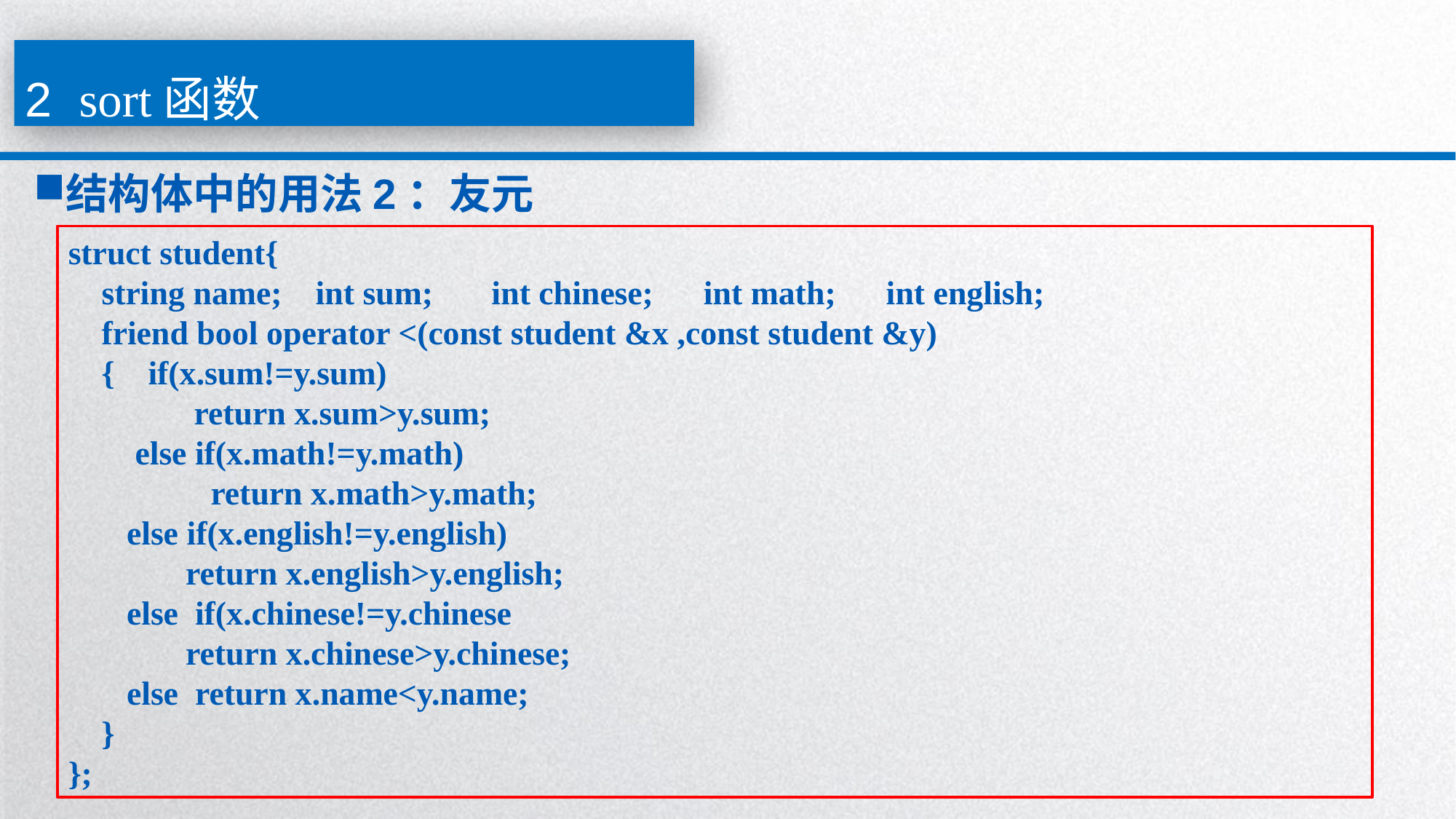

2  sort函数
结构体中的用法2：友元

struct student{
    string name;    int sum;       int chinese;      int math;      int english;
    friend bool operator <(const student &x ,const student &y)
    {    if(x.sum!=y.sum)
      	  return x.sum>y.sum;
        else if(x.math!=y.math)
    	    return x.math>y.math;
       else if(x.english!=y.english)
       	 return x.english>y.english;
       else  if(x.chinese!=y.chinese
       	 return x.chinese>y.chinese;
       else  return x.name<y.name;
    }
};